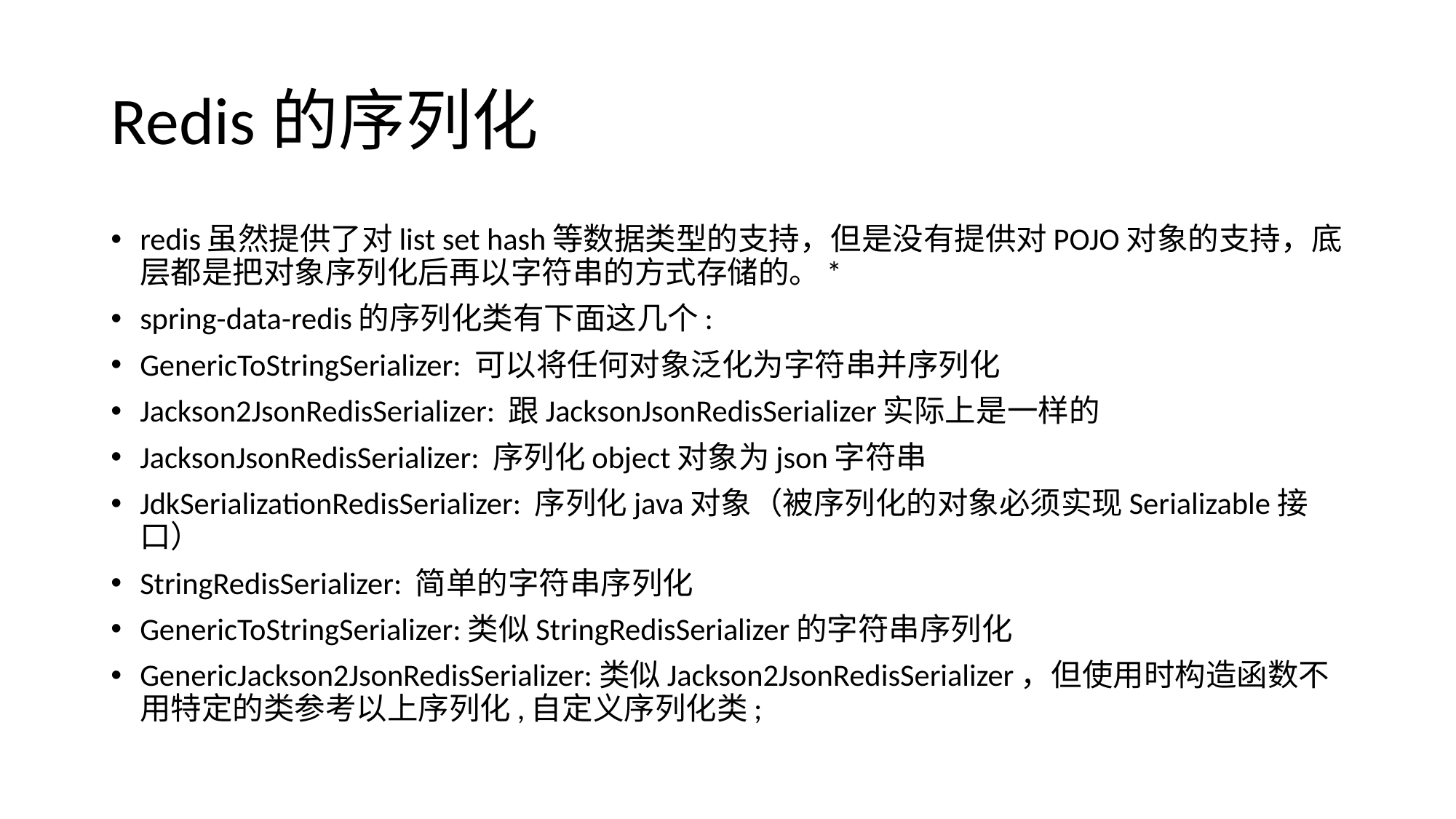

# Redis的序列化
redis虽然提供了对list set hash等数据类型的支持，但是没有提供对POJO对象的支持，底层都是把对象序列化后再以字符串的方式存储的。*
spring-data-redis的序列化类有下面这几个:
GenericToStringSerializer: 可以将任何对象泛化为字符串并序列化
Jackson2JsonRedisSerializer: 跟JacksonJsonRedisSerializer实际上是一样的
JacksonJsonRedisSerializer: 序列化object对象为json字符串
JdkSerializationRedisSerializer: 序列化java对象（被序列化的对象必须实现Serializable接口）
StringRedisSerializer: 简单的字符串序列化
GenericToStringSerializer:类似StringRedisSerializer的字符串序列化
GenericJackson2JsonRedisSerializer:类似Jackson2JsonRedisSerializer，但使用时构造函数不用特定的类参考以上序列化,自定义序列化类;